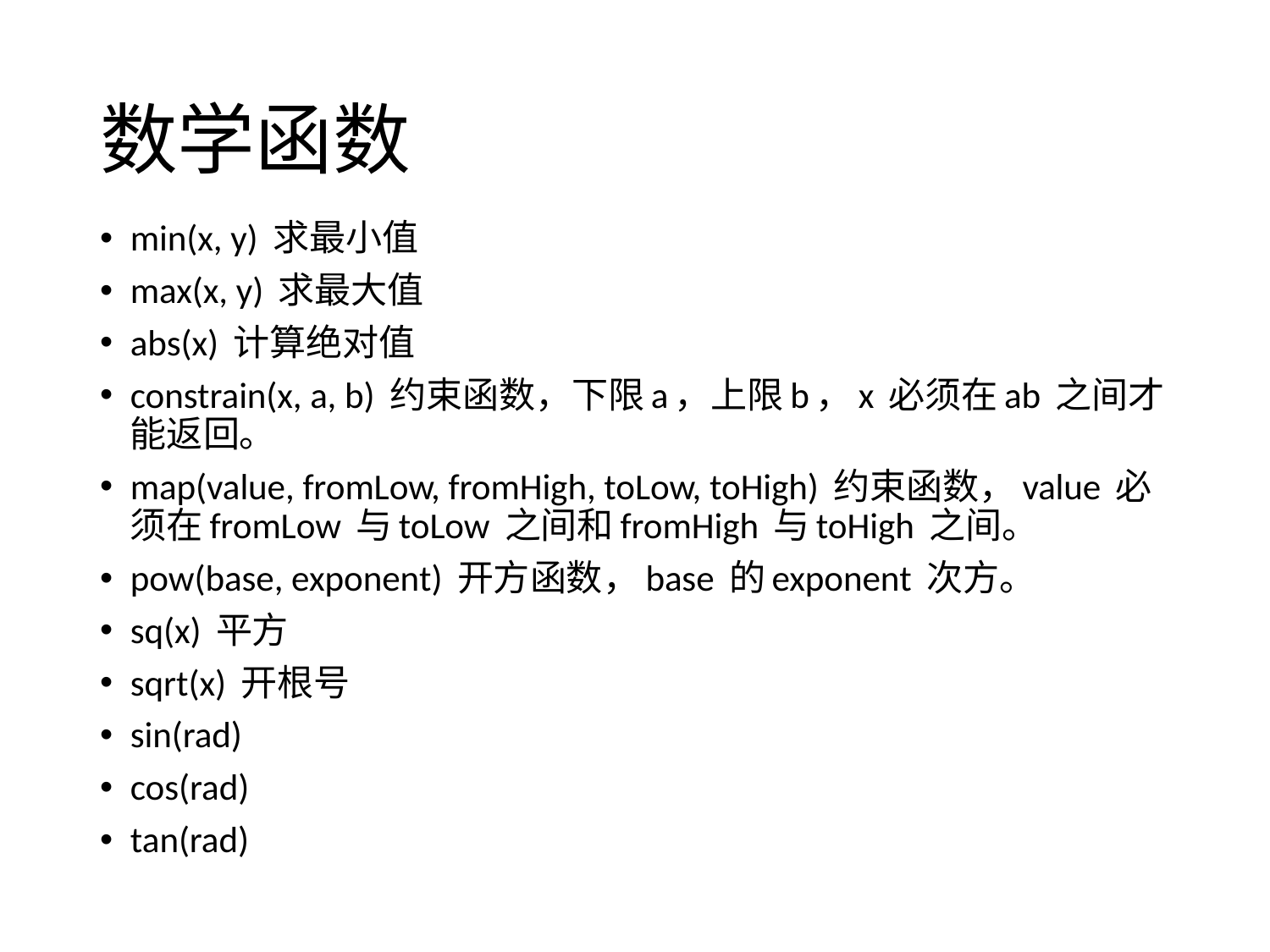

# 数学函数
min(x, y) 求最小值
max(x, y) 求最大值
abs(x) 计算绝对值
constrain(x, a, b) 约束函数，下限a，上限b，x 必须在ab 之间才能返回。
map(value, fromLow, fromHigh, toLow, toHigh) 约束函数，value 必须在fromLow 与toLow 之间和fromHigh 与toHigh 之间。
pow(base, exponent) 开方函数，base 的exponent 次方。
sq(x) 平方
sqrt(x) 开根号
sin(rad)
cos(rad)
tan(rad)